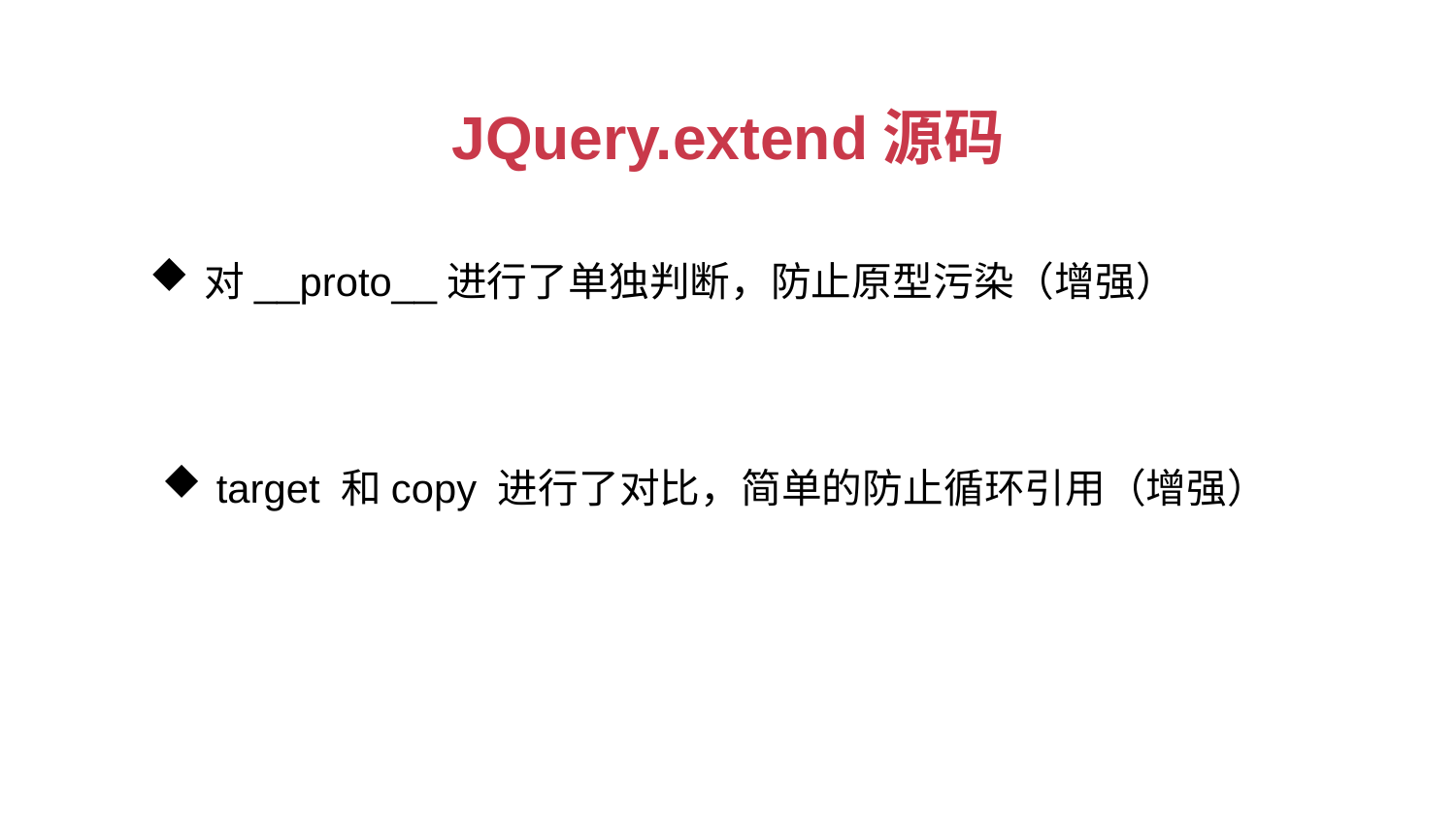

JQuery.extend源码
对__proto__进行了单独判断，防止原型污染（增强）
target 和copy 进行了对比，简单的防止循环引用（增强）